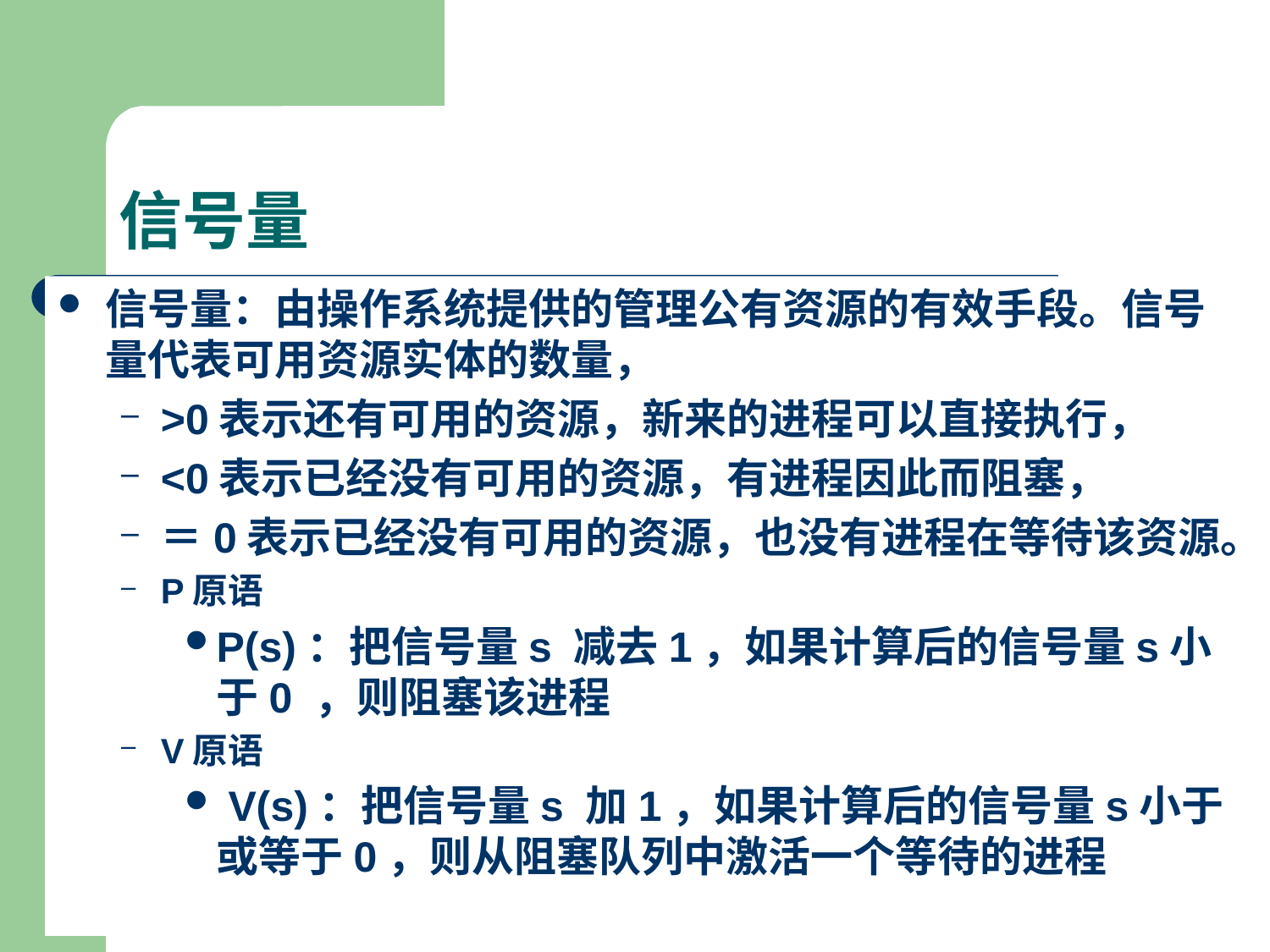

# 信号量
信号量：由操作系统提供的管理公有资源的有效手段。信号量代表可用资源实体的数量，
>0表示还有可用的资源，新来的进程可以直接执行，
<0表示已经没有可用的资源，有进程因此而阻塞，
＝0表示已经没有可用的资源，也没有进程在等待该资源。
P原语
P(s)：把信号量s 减去1，如果计算后的信号量s小于0 ，则阻塞该进程
V原语
 V(s)：把信号量s 加1，如果计算后的信号量s小于或等于0，则从阻塞队列中激活一个等待的进程